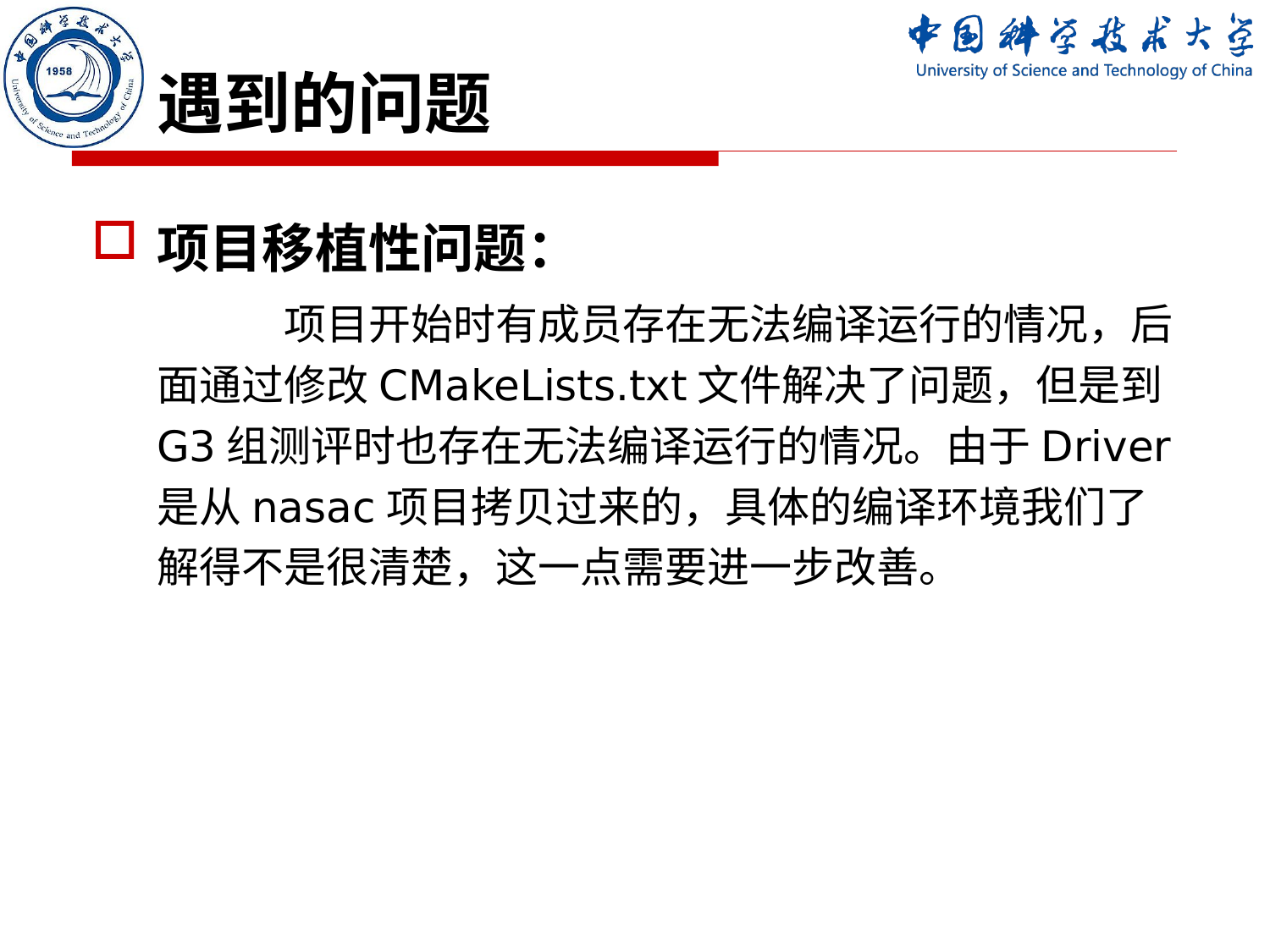

# 遇到的问题
项目移植性问题：
	项目开始时有成员存在无法编译运行的情况，后面通过修改CMakeLists.txt文件解决了问题，但是到G3组测评时也存在无法编译运行的情况。由于Driver是从nasac项目拷贝过来的，具体的编译环境我们了解得不是很清楚，这一点需要进一步改善。

64